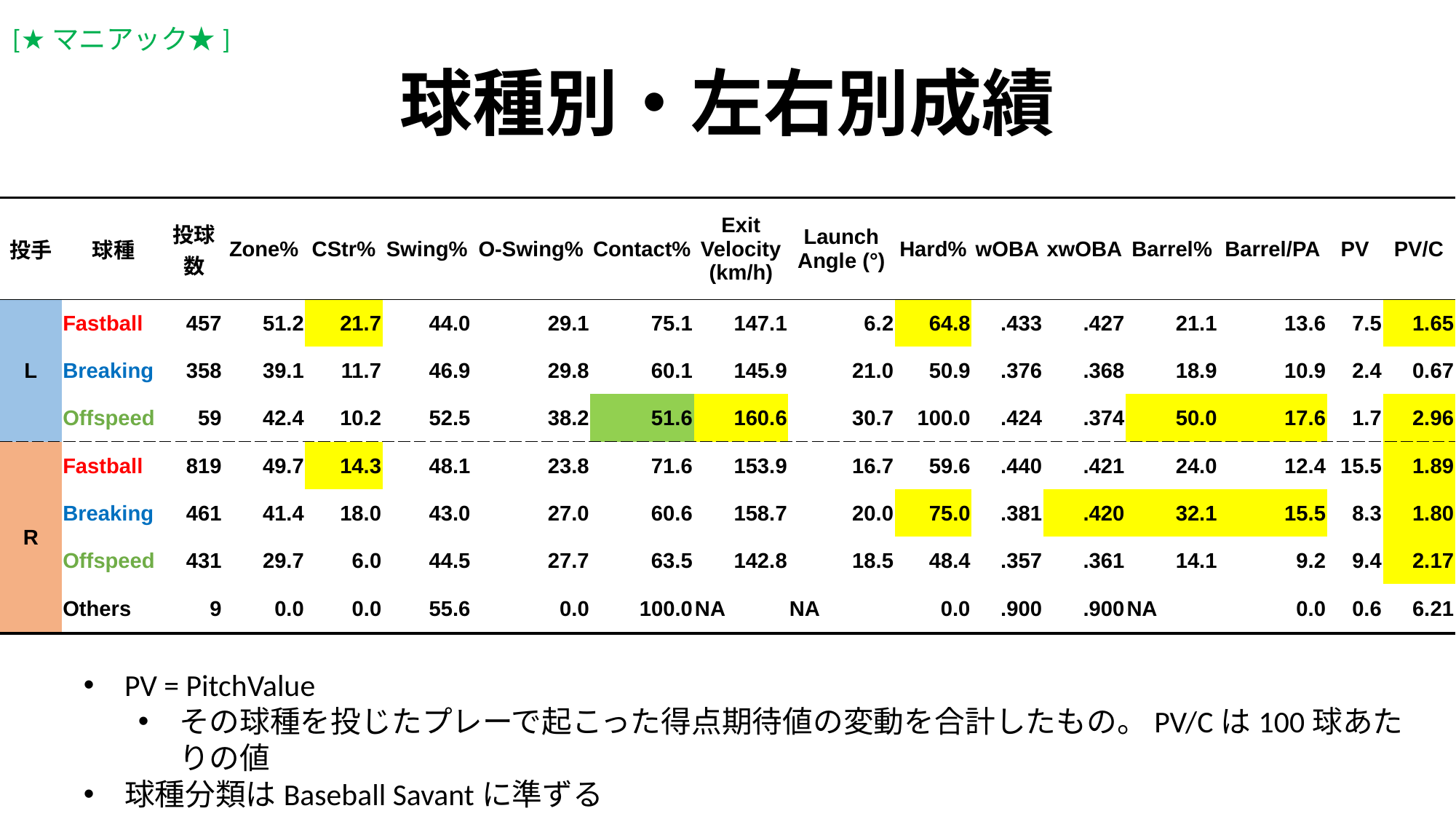

[★マニアック★]
球種別・左右別成績
| 投手 | 球種 | 投球数 | Zone% | CStr% | Swing% | O-Swing% | Contact% | Exit Velocity (km/h) | Launch Angle (°) | Hard% | wOBA | xwOBA | Barrel% | Barrel/PA | PV | PV/C |
| --- | --- | --- | --- | --- | --- | --- | --- | --- | --- | --- | --- | --- | --- | --- | --- | --- |
| L | Fastball | 457 | 51.2 | 21.7 | 44.0 | 29.1 | 75.1 | 147.1 | 6.2 | 64.8 | .433 | .427 | 21.1 | 13.6 | 7.5 | 1.65 |
|  | Breaking | 358 | 39.1 | 11.7 | 46.9 | 29.8 | 60.1 | 145.9 | 21.0 | 50.9 | .376 | .368 | 18.9 | 10.9 | 2.4 | 0.67 |
|  | Offspeed | 59 | 42.4 | 10.2 | 52.5 | 38.2 | 51.6 | 160.6 | 30.7 | 100.0 | .424 | .374 | 50.0 | 17.6 | 1.7 | 2.96 |
| R | Fastball | 819 | 49.7 | 14.3 | 48.1 | 23.8 | 71.6 | 153.9 | 16.7 | 59.6 | .440 | .421 | 24.0 | 12.4 | 15.5 | 1.89 |
|  | Breaking | 461 | 41.4 | 18.0 | 43.0 | 27.0 | 60.6 | 158.7 | 20.0 | 75.0 | .381 | .420 | 32.1 | 15.5 | 8.3 | 1.80 |
|  | Offspeed | 431 | 29.7 | 6.0 | 44.5 | 27.7 | 63.5 | 142.8 | 18.5 | 48.4 | .357 | .361 | 14.1 | 9.2 | 9.4 | 2.17 |
|  | Others | 9 | 0.0 | 0.0 | 55.6 | 0.0 | 100.0 | NA | NA | 0.0 | .900 | .900 | NA | 0.0 | 0.6 | 6.21 |
PV = PitchValue
その球種を投じたプレーで起こった得点期待値の変動を合計したもの。PV/Cは100球あたりの値
球種分類はBaseball Savantに準ずる